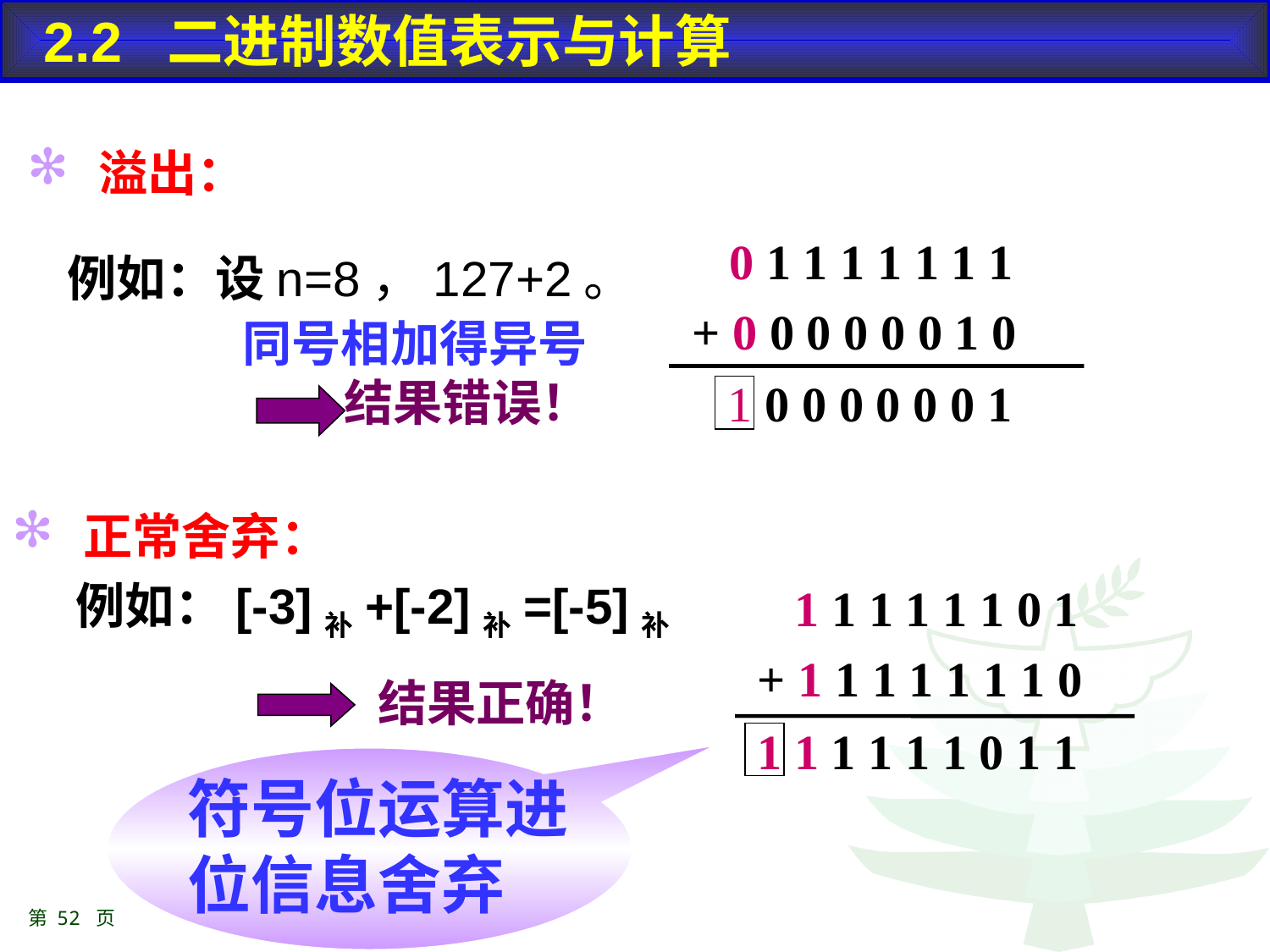

2.2  二进制数值表示与计算
 溢出：
   0 1 1 1 1 1 1 1
+ 0 0 0 0 0 0 1 0

例如：设n=8，127+2。
同号相加得异号
        结果错误！

   1 0 0 0 0 0 0 1

 正常舍弃：
例如：[-3]补+[-2]补=[-5]补
   1 1 1 1 1 1 0 1
+ 1 1 1 1 1 1 1 0

结果正确！

1 1 1 1 1 1 0 1 1

符号位运算进位信息舍弃